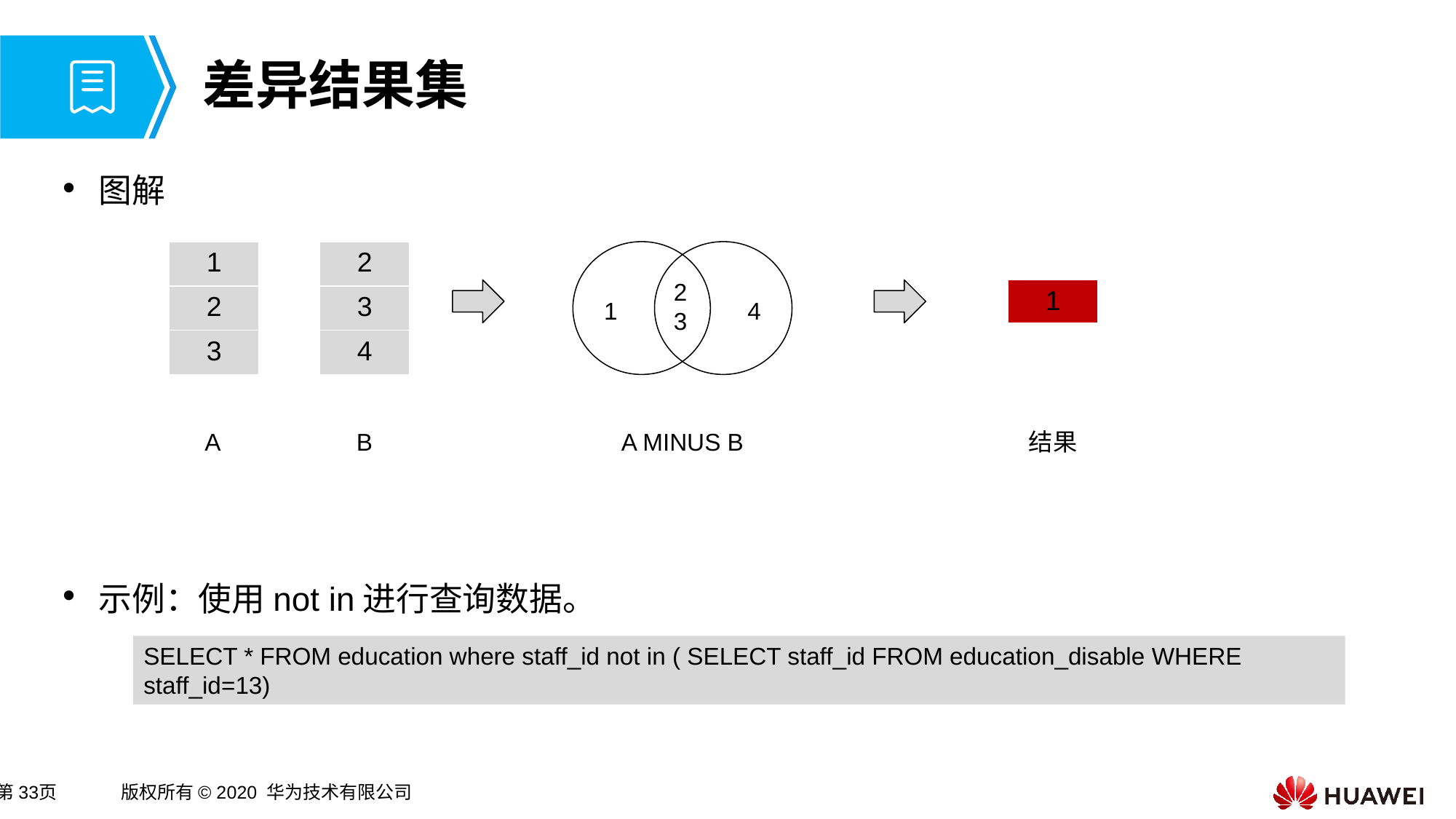

# 差异结果集
图解

示例：使用not in进行查询数据。

| 1 |
| --- |
| 2 |
| 3 |
| 2 |
| --- |
| 3 |
| 4 |

1

4
2
3

| 1 |
| --- |
结果
A
B
A MINUS B
SELECT * FROM education where staff_id not in ( SELECT staff_id FROM education_disable WHERE staff_id=13)